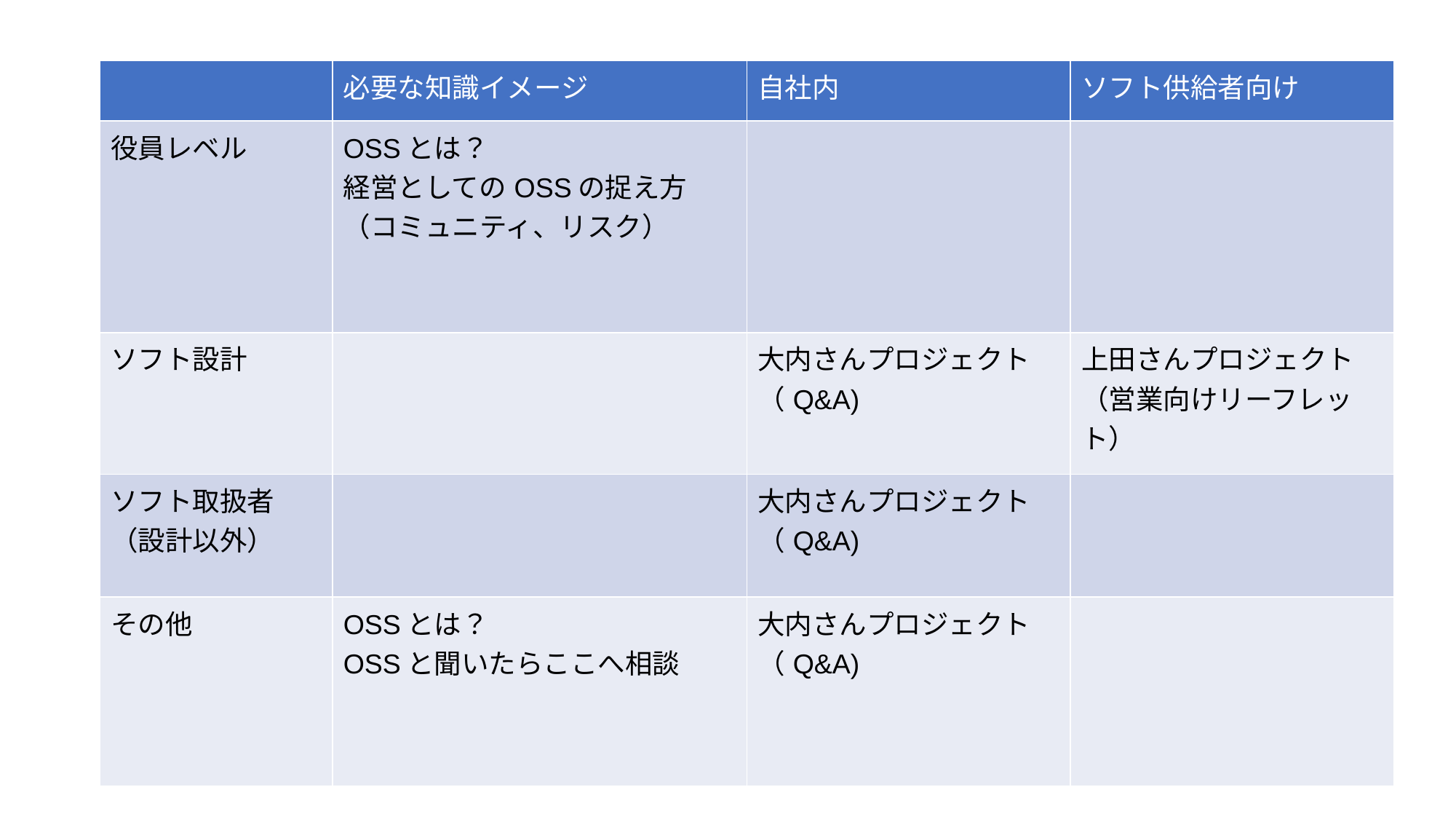

#
|  | 必要な知識イメージ | 自社内 | ソフト供給者向け |
| --- | --- | --- | --- |
| 役員レベル | OSSとは？ 経営としてのOSSの捉え方 （コミュニティ、リスク） |  |  |
| ソフト設計 |  | 大内さんプロジェクト（Q&A) | 上田さんプロジェクト（営業向けリーフレット） |
| ソフト取扱者 （設計以外） |  | 大内さんプロジェクト（Q&A) |  |
| その他 | OSSとは？ OSSと聞いたらここへ相談 | 大内さんプロジェクト（Q&A) |  |